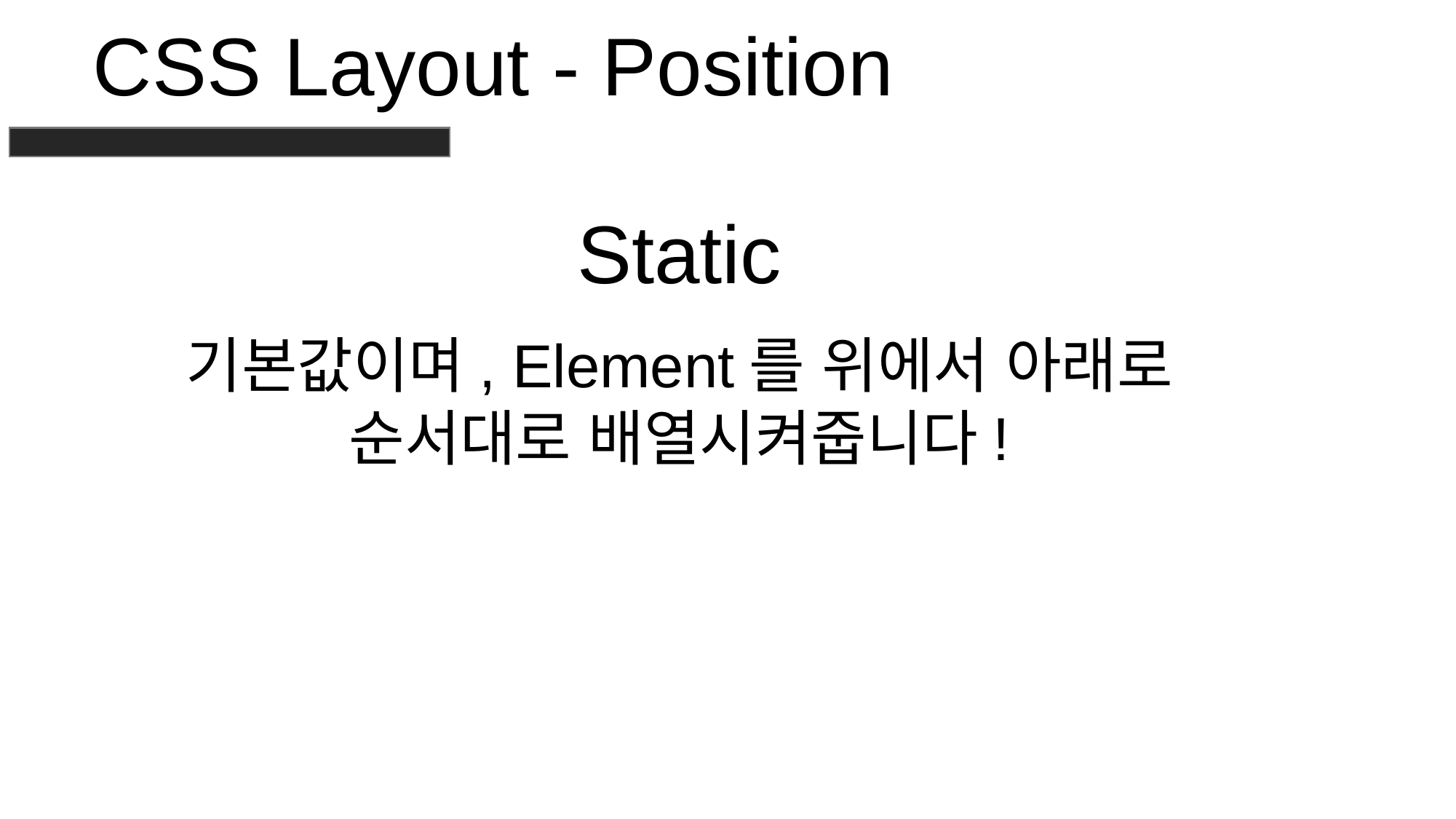

CSS Layout - Position

Static
기본값이며, Element를 위에서 아래로
순서대로 배열시켜줍니다!